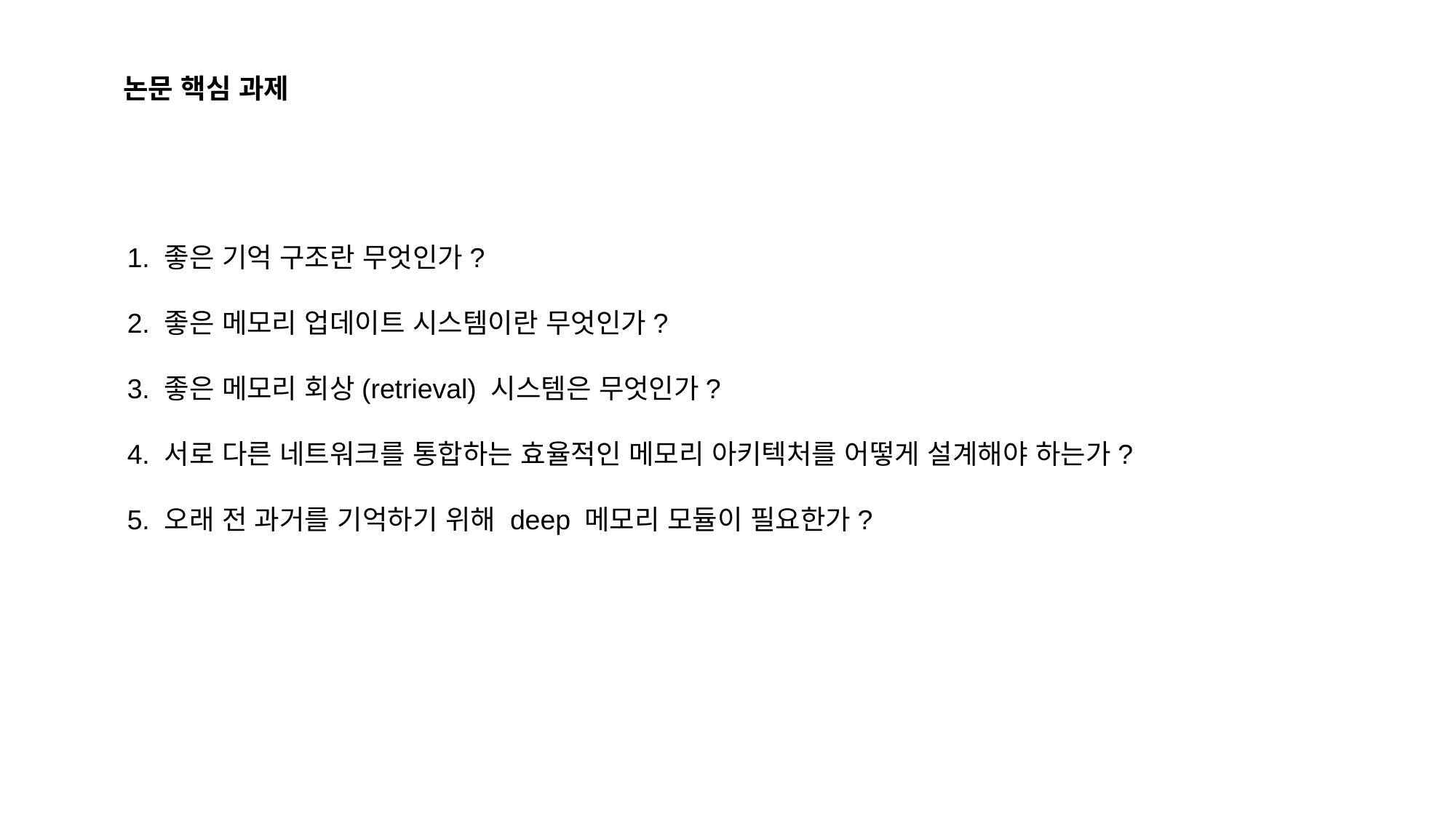

논문 핵심 과제
1. 좋은 기억 구조란 무엇인가?

2. 좋은 메모리 업데이트 시스템이란 무엇인가?

3. 좋은 메모리 회상(retrieval) 시스템은 무엇인가?

4. 서로 다른 네트워크를 통합하는 효율적인 메모리 아키텍처를 어떻게 설계해야 하는가?

5. 오래 전 과거를 기억하기 위해 deep 메모리 모듈이 필요한가?